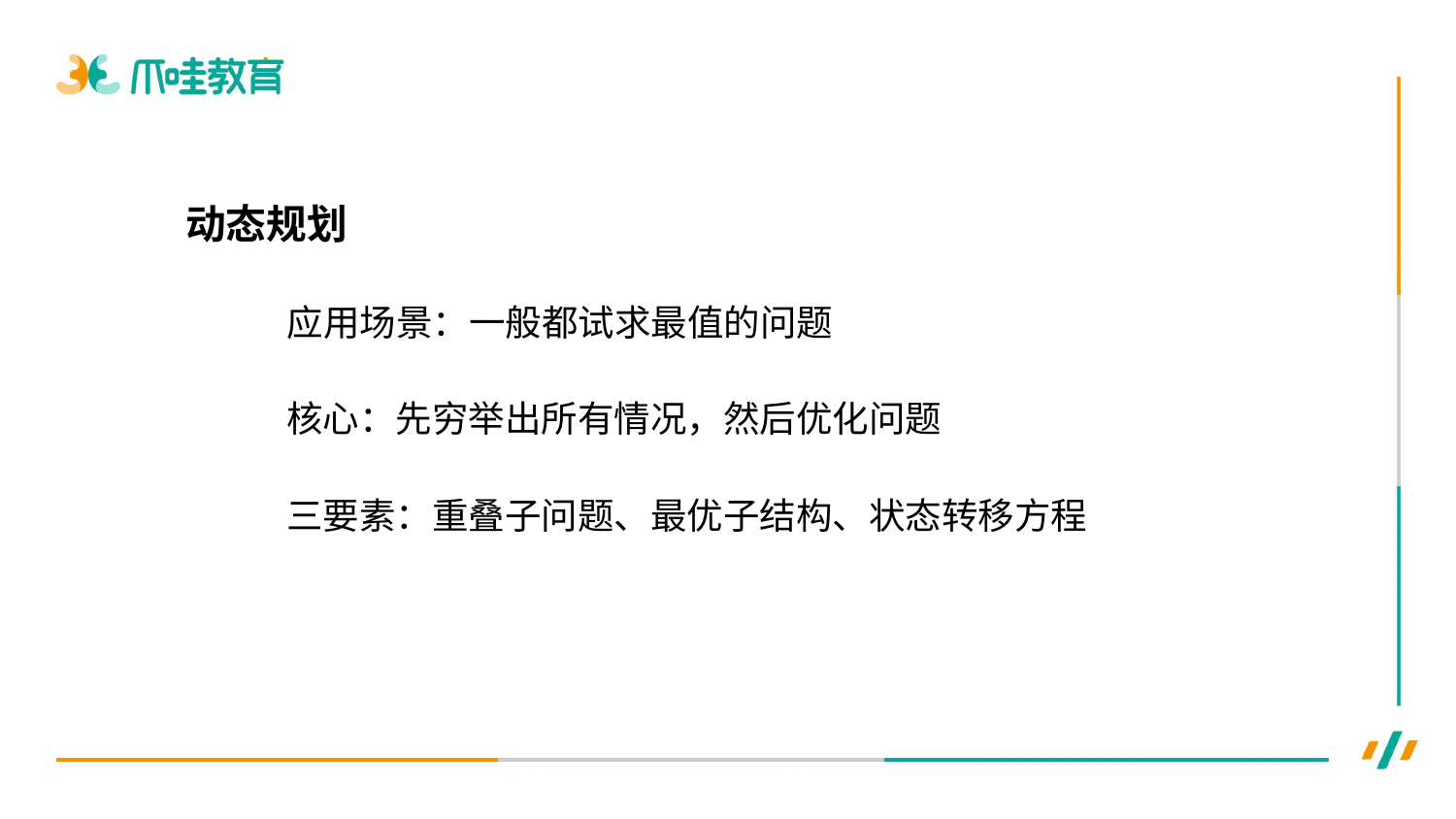

动态规划
应用场景：一般都试求最值的问题
核心：先穷举出所有情况，然后优化问题
三要素：重叠子问题、最优子结构、状态转移方程